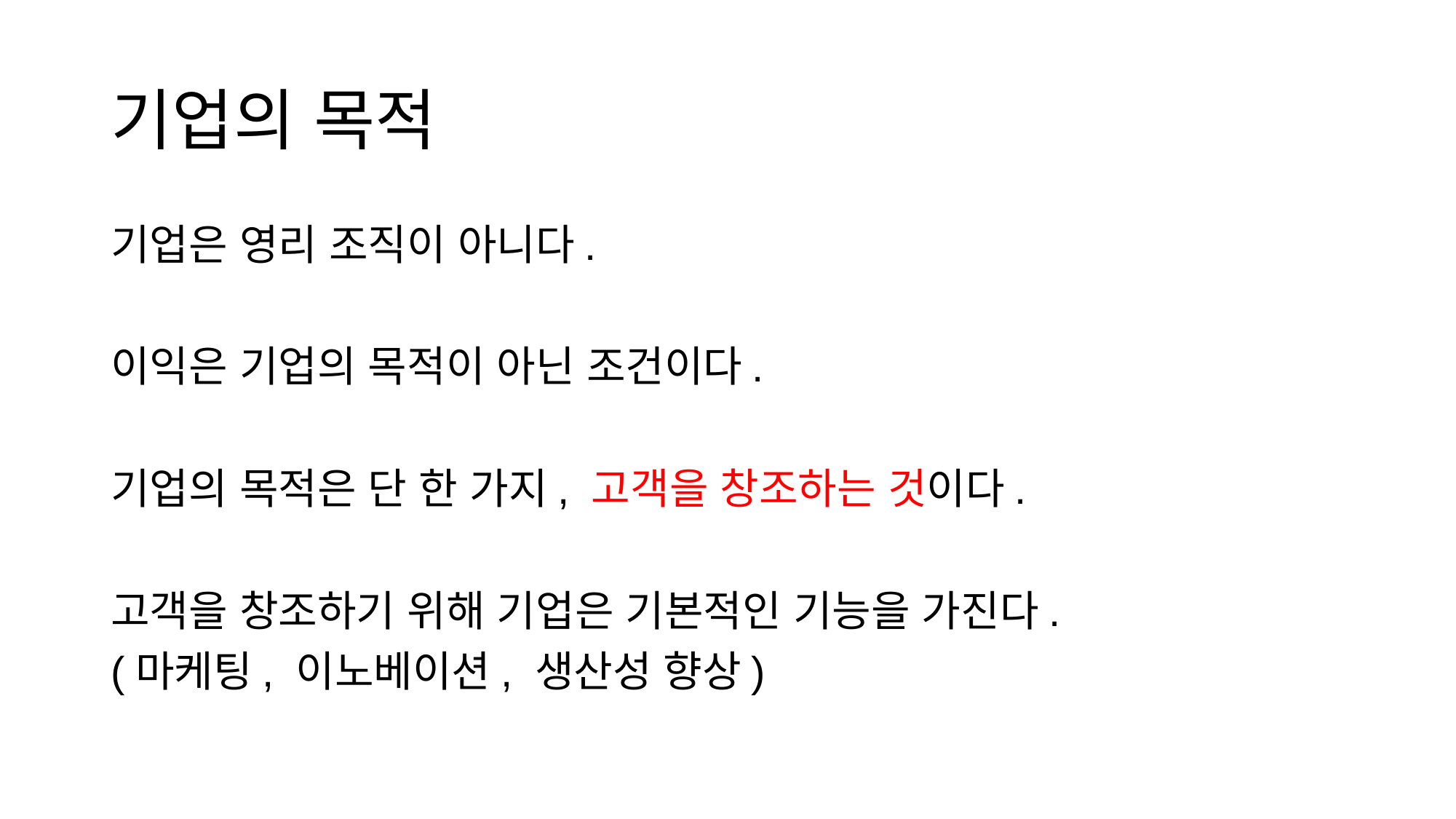

# 기업의 목적
기업은 영리 조직이 아니다.

이익은 기업의 목적이 아닌 조건이다.

기업의 목적은 단 한 가지, 고객을 창조하는 것이다.

고객을 창조하기 위해 기업은 기본적인 기능을 가진다.
(마케팅, 이노베이션, 생산성 향상)